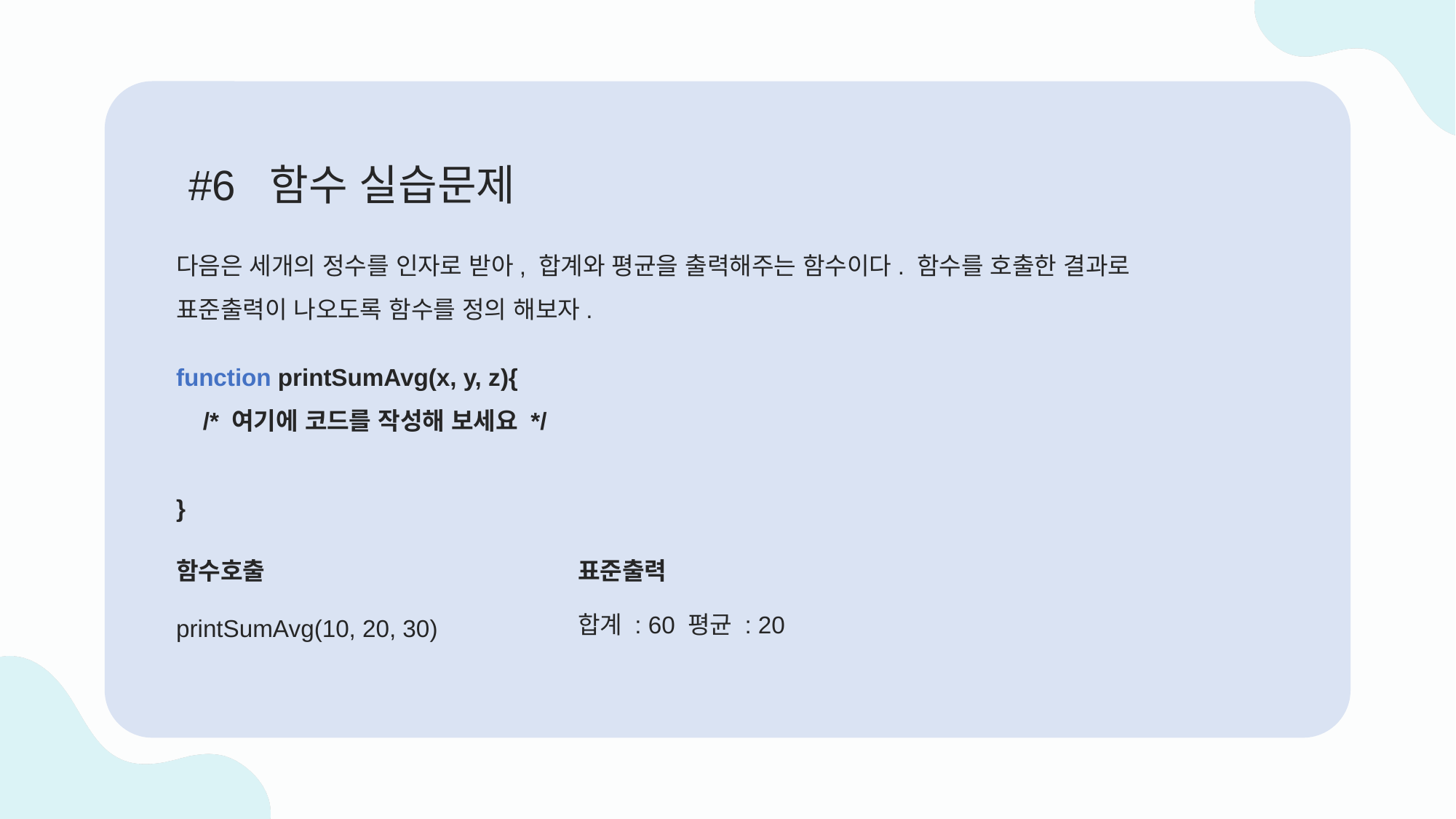

#6  함수 실습문제
다음은 세개의 정수를 인자로 받아, 합계와 평균을 출력해주는 함수이다. 함수를 호출한 결과로
표준출력이 나오도록 함수를 정의 해보자.
function printSumAvg(x, y, z){
    /* 여기에 코드를 작성해 보세요 */

}

함수호출
표준출력
합계 : 60 평균 : 20
printSumAvg(10, 20, 30)